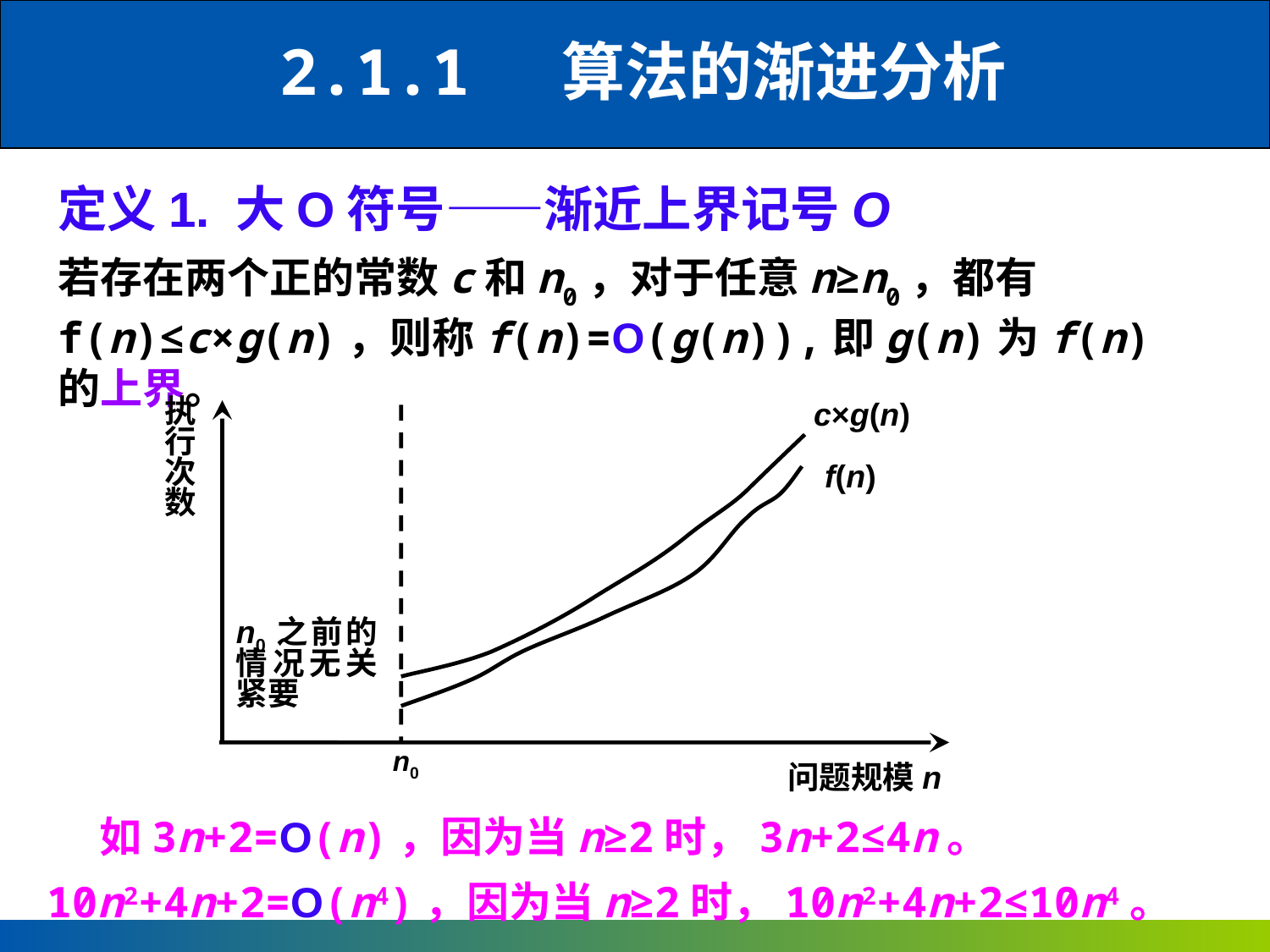

2.1.1  算法的渐进分析
定义1. 大O符号——渐近上界记号O
若存在两个正的常数c和n0，对于任意n≥n0，都有f(n)≤c×g(n)，则称f(n)=O(g(n)),即g(n)为f(n)的上界。
c×g(n)
执行次数

f(n)

n0之前的情况无关紧要

n0
问题规模n
　如3n+2=O(n)，因为当n≥2时，3n+2≤4n。
10n2+4n+2=O(n4)，因为当n≥2时，10n2+4n+2≤10n4。